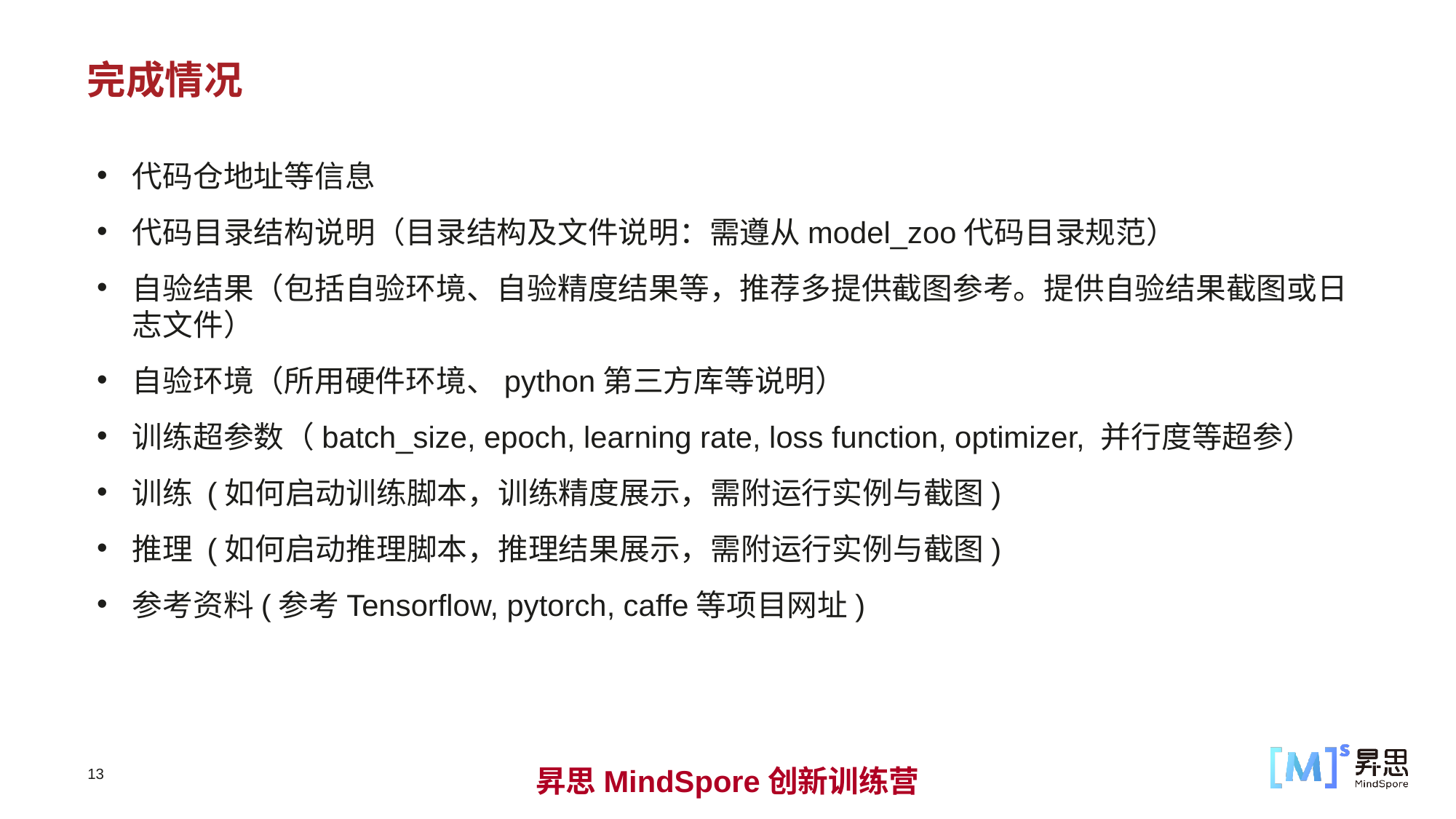

完成情况
代码仓地址等信息
代码目录结构说明（目录结构及文件说明：需遵从model_zoo代码目录规范）
自验结果（包括自验环境、自验精度结果等，推荐多提供截图参考。提供自验结果截图或日志文件）
自验环境（所用硬件环境、python第三方库等说明）
训练超参数（batch_size, epoch, learning rate, loss function, optimizer, 并行度等超参）
训练 (如何启动训练脚本，训练精度展示，需附运行实例与截图)
推理 (如何启动推理脚本，推理结果展示，需附运行实例与截图)
参考资料(参考Tensorflow, pytorch, caffe等项目网址)